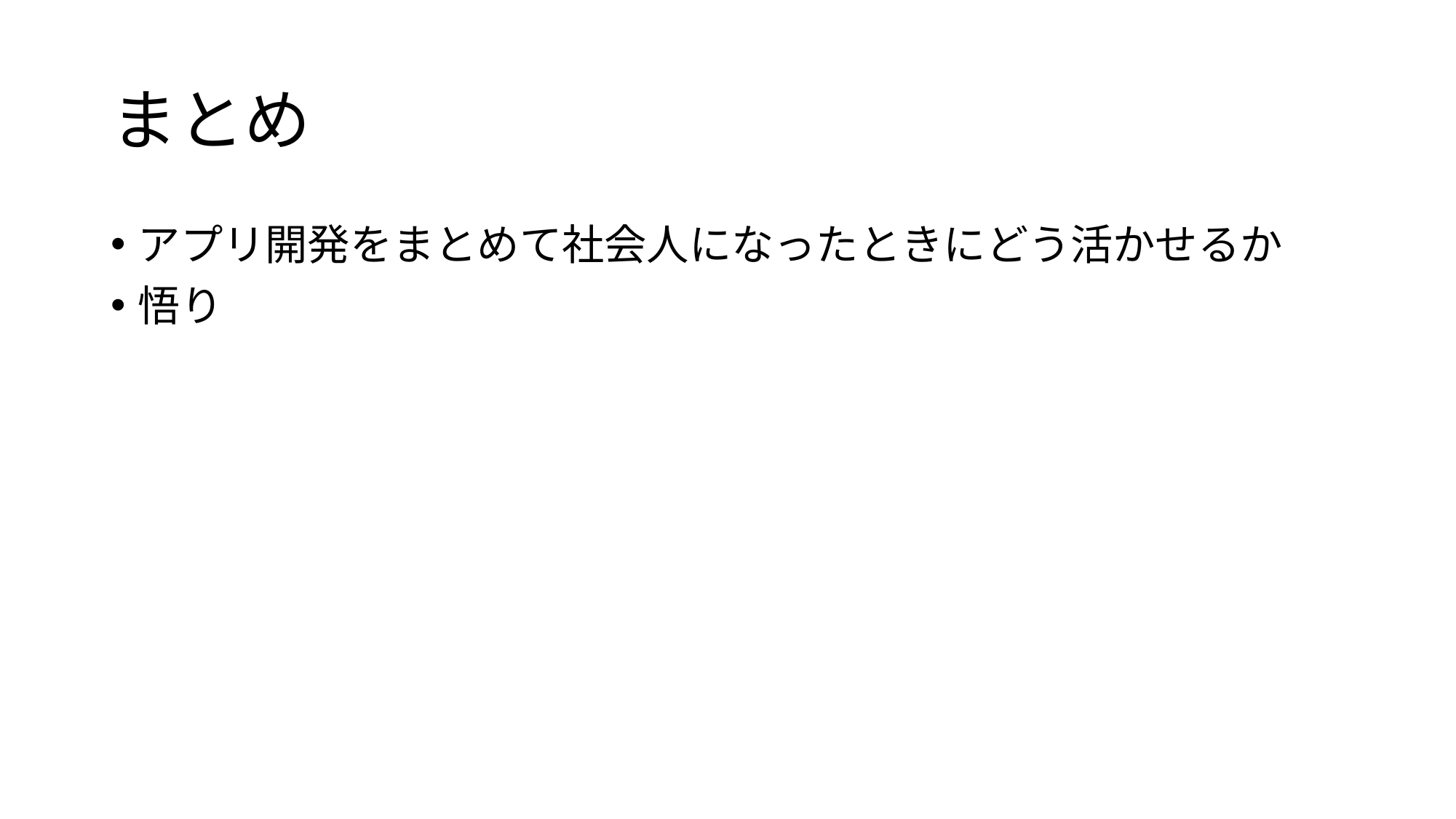

# まとめ
アプリ開発をまとめて社会人になったときにどう活かせるか
悟り